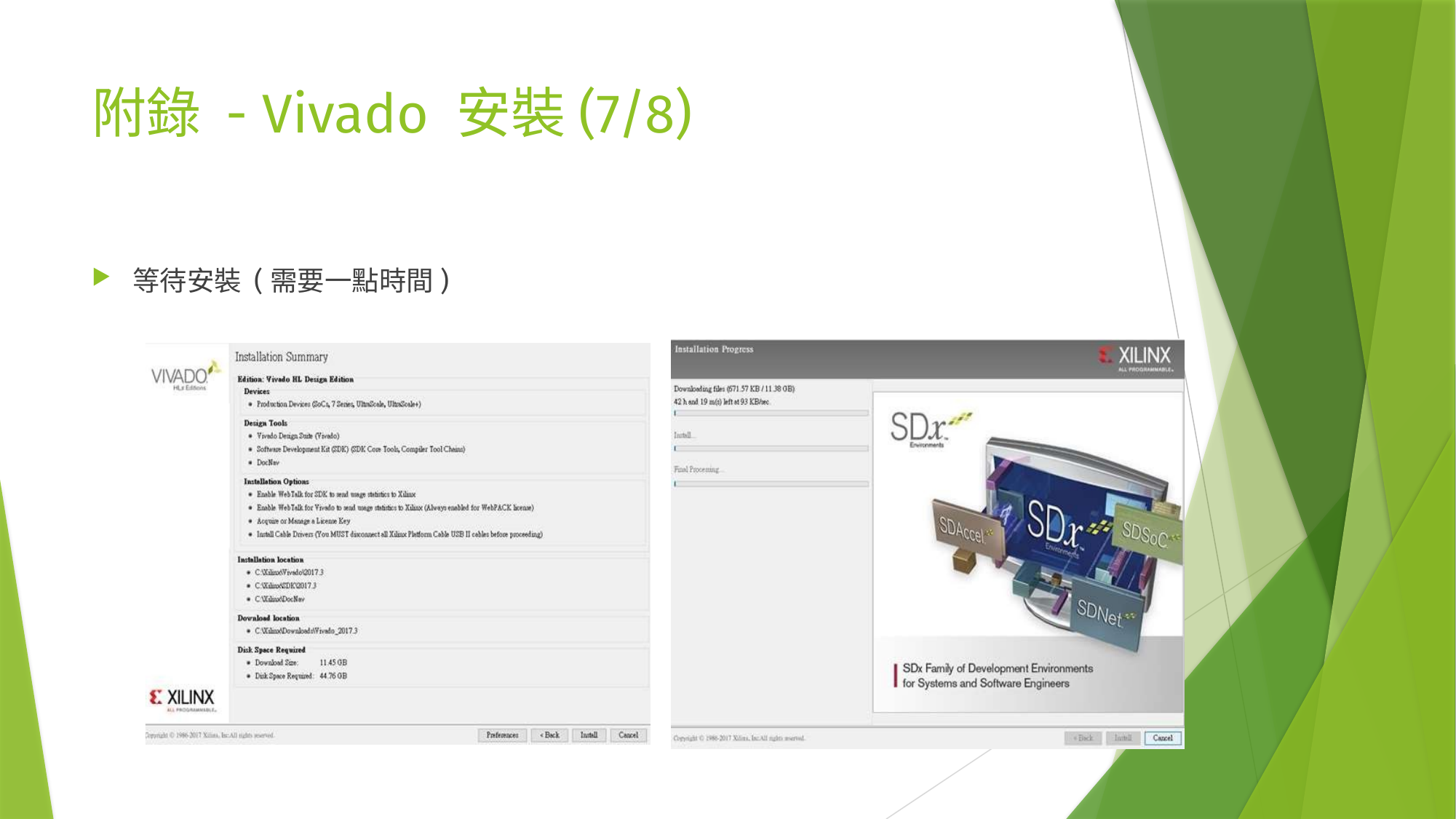

# 附錄 - Vivado 安裝(7/8)
等待安裝 (需要一點時間)

21